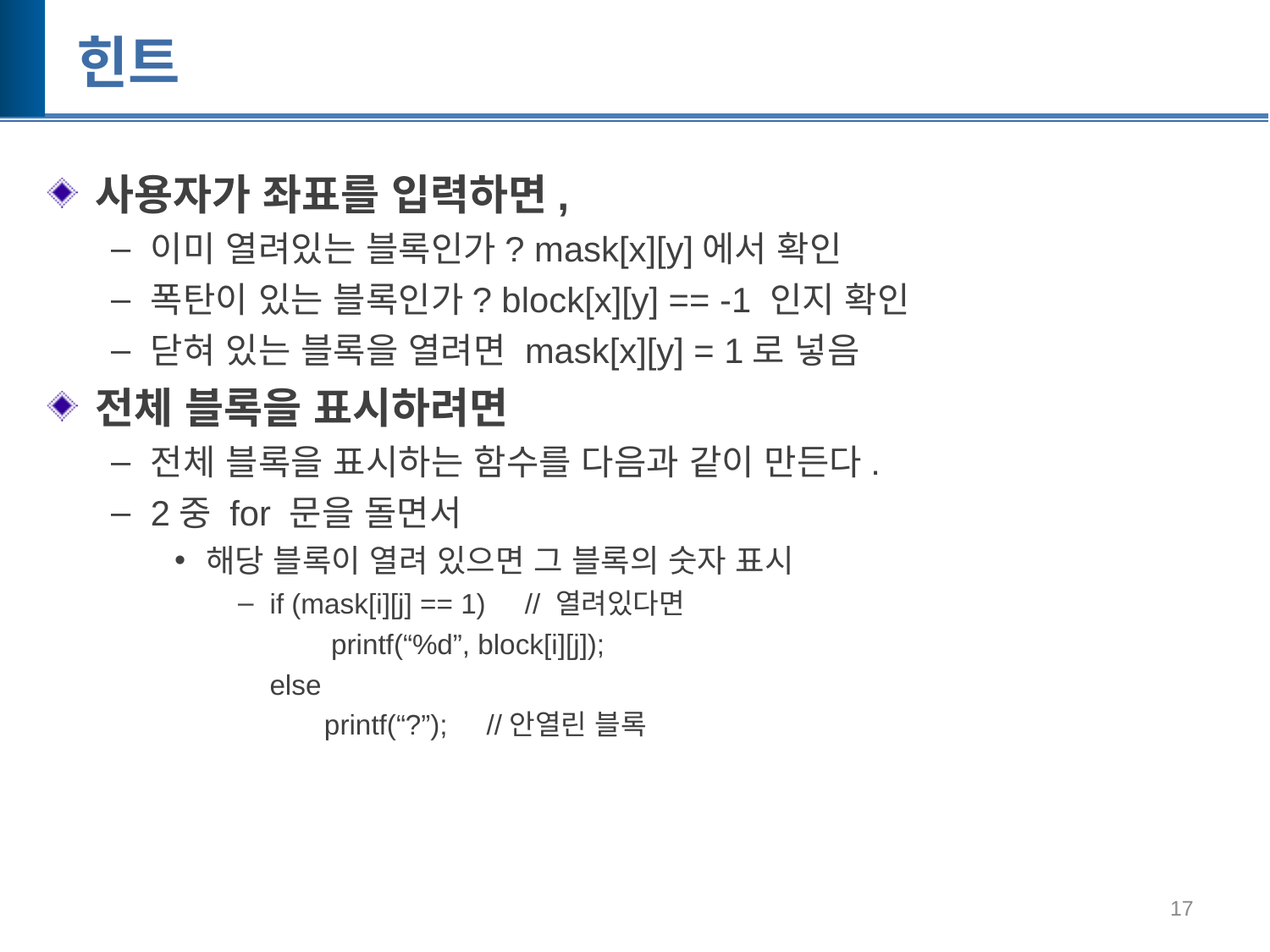

# 힌트
사용자가 좌표를 입력하면,
이미 열려있는 블록인가? mask[x][y]에서 확인
폭탄이 있는 블록인가? block[x][y] == -1 인지 확인
닫혀 있는 블록을 열려면 mask[x][y] = 1로 넣음
전체 블록을 표시하려면
전체 블록을 표시하는 함수를 다음과 같이 만든다.
2중 for 문을 돌면서
해당 블록이 열려 있으면 그 블록의 숫자 표시
if (mask[i][j] == 1)     // 열려있다면
       printf(“%d”, block[i][j]);
else
       printf(“?”);     //안열린 블록
17